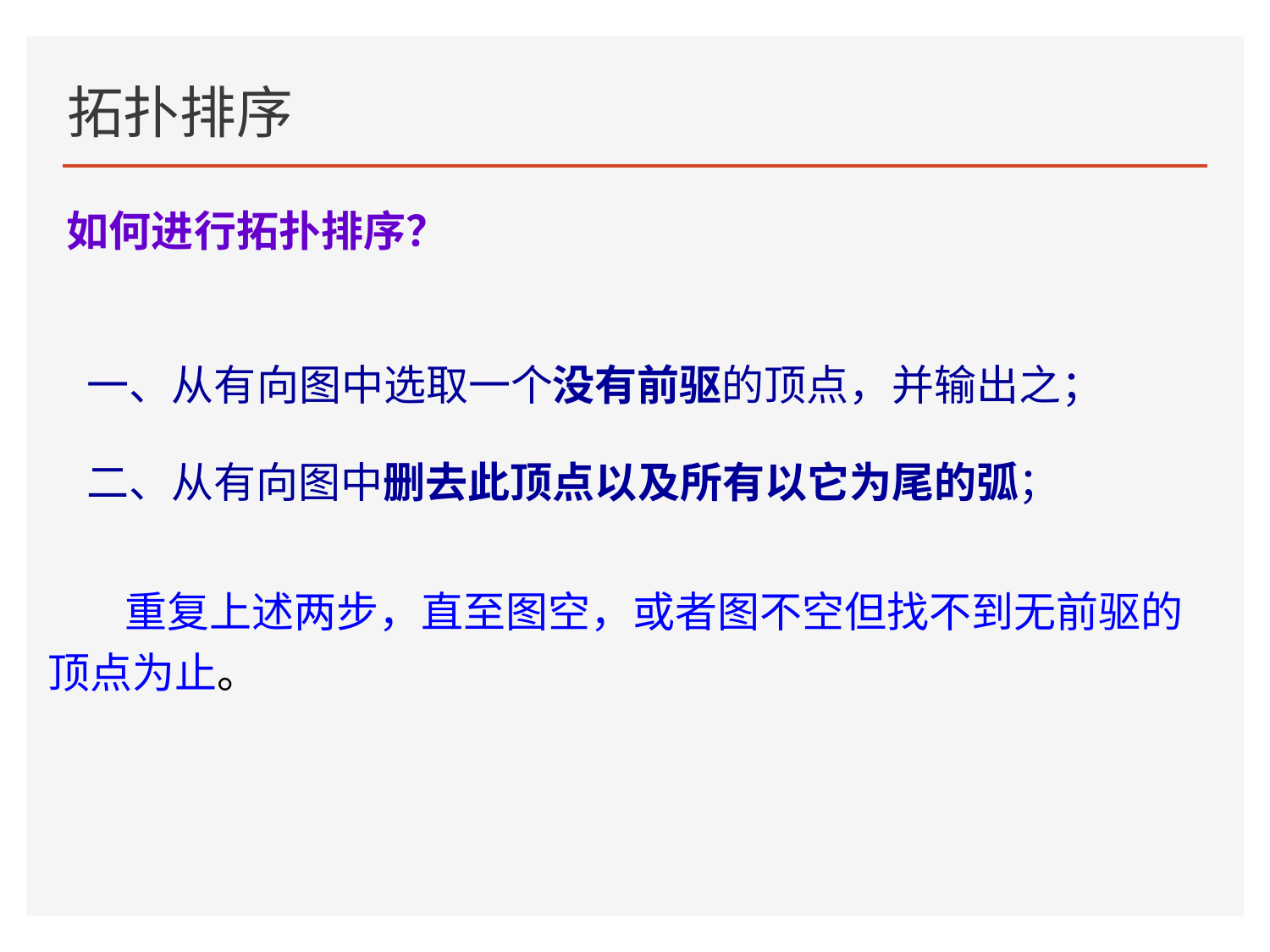

# 拓扑排序
如何进行拓扑排序？
一、从有向图中选取一个没有前驱的顶点，并输出之；
二、从有向图中删去此顶点以及所有以它为尾的弧；
       重复上述两步，直至图空，或者图不空但找不到无前驱的顶点为止。